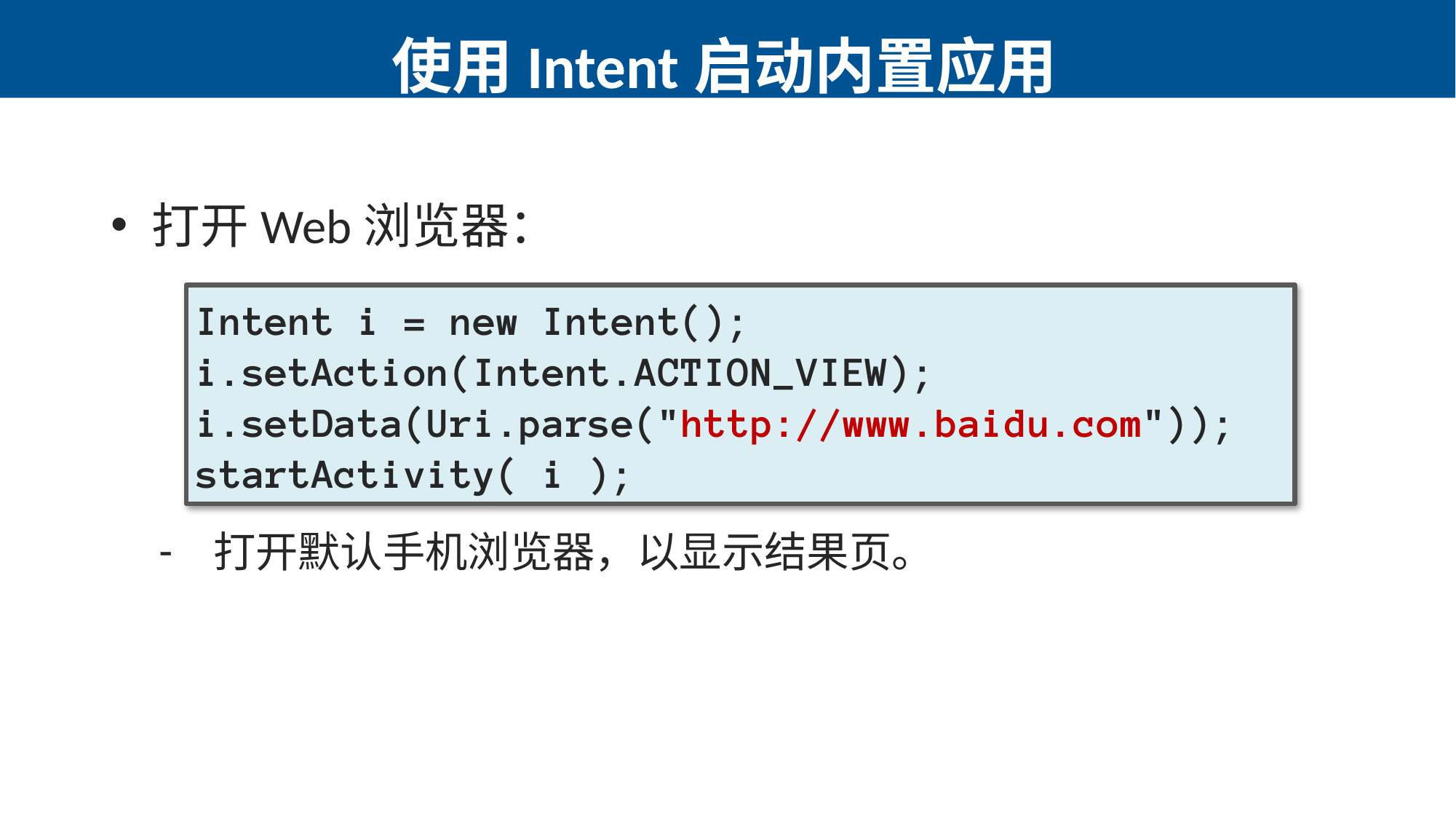

# 使用Intent启动内置应用
打开Web浏览器：
Intent i = new Intent();
i.setAction(Intent.ACTION_VIEW);
i.setData(Uri.parse("http://www.baidu.com"));
startActivity( i );
打开默认手机浏览器，以显示结果页。